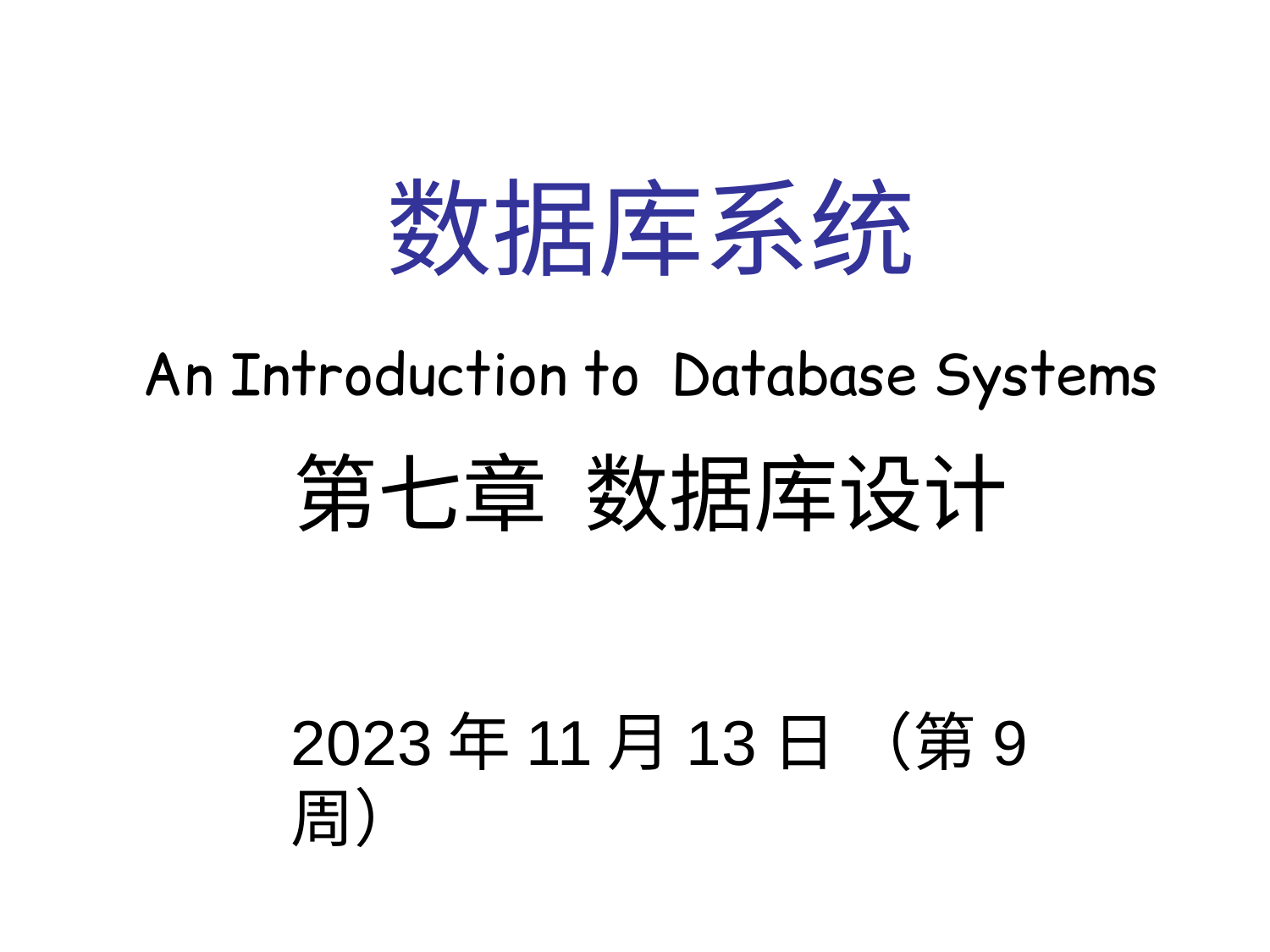

# 数据库系统 An Introduction to Database Systems
第七章  数据库设计
2023年11月13日 （第9周）